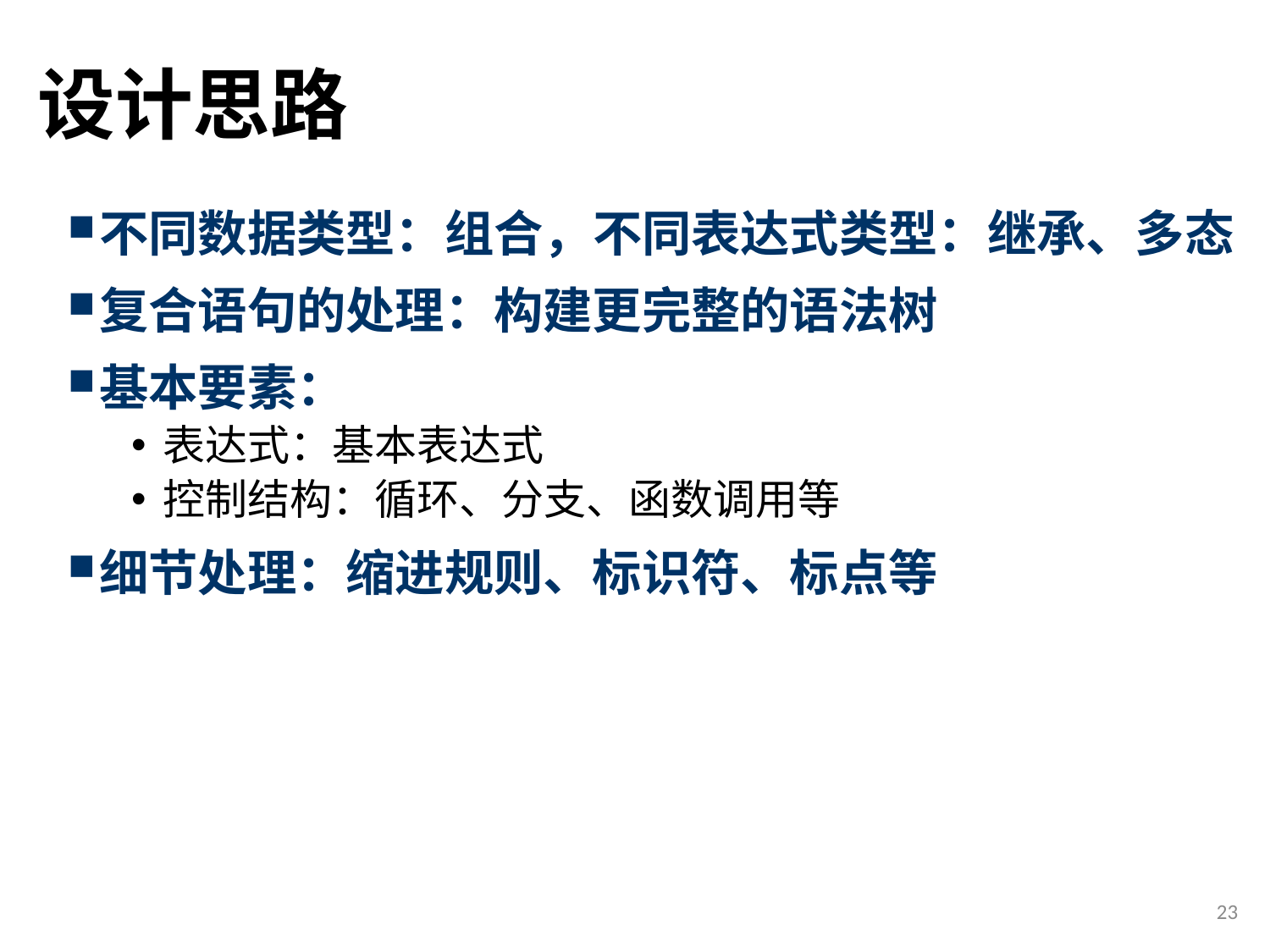

# 设计思路
不同数据类型：组合，不同表达式类型：继承、多态
复合语句的处理：构建更完整的语法树
基本要素：
表达式：基本表达式
控制结构：循环、分支、函数调用等
细节处理：缩进规则、标识符、标点等

23